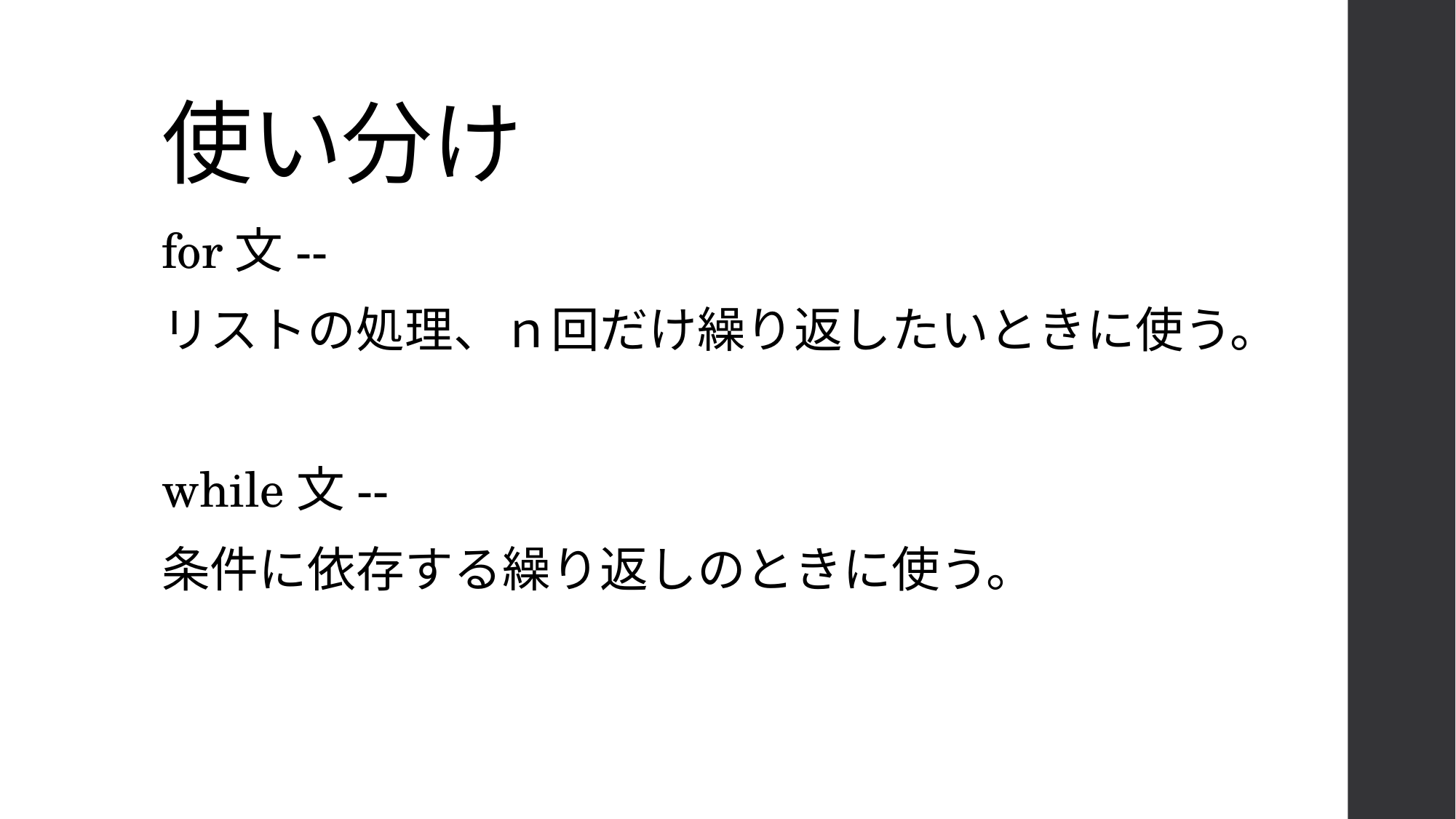

# 使い分け
for文--
リストの処理、ｎ回だけ繰り返したいときに使う。

while文--
条件に依存する繰り返しのときに使う。